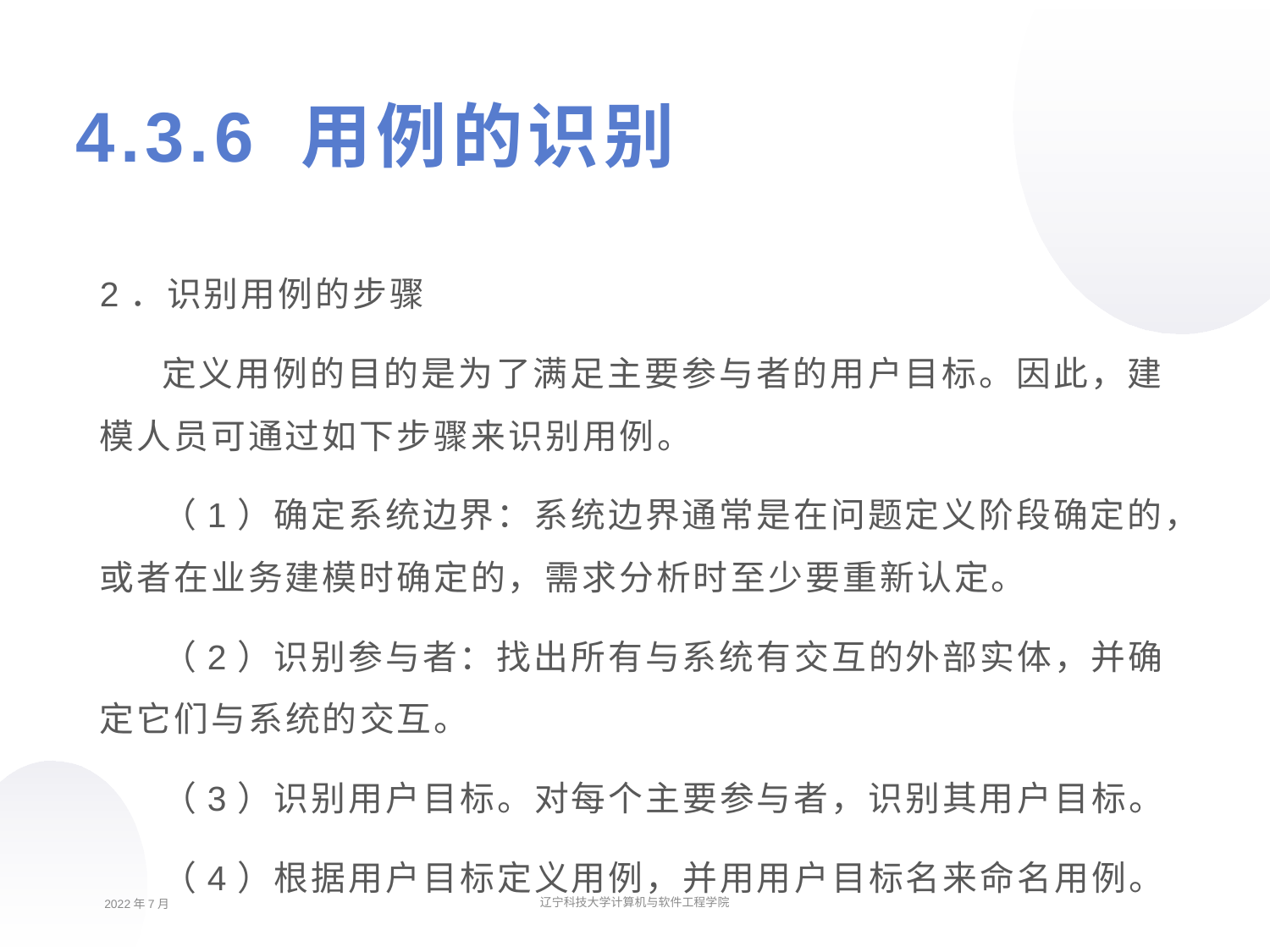

4.3.6 用例的识别
2．识别用例的步骤
定义用例的目的是为了满足主要参与者的用户目标。因此，建模人员可通过如下步骤来识别用例。
（1）确定系统边界：系统边界通常是在问题定义阶段确定的，或者在业务建模时确定的，需求分析时至少要重新认定。
（2）识别参与者：找出所有与系统有交互的外部实体，并确定它们与系统的交互。
（3）识别用户目标。对每个主要参与者，识别其用户目标。
（4）根据用户目标定义用例，并用用户目标名来命名用例。

2022年7月
辽宁科技大学计算机与软件工程学院
67